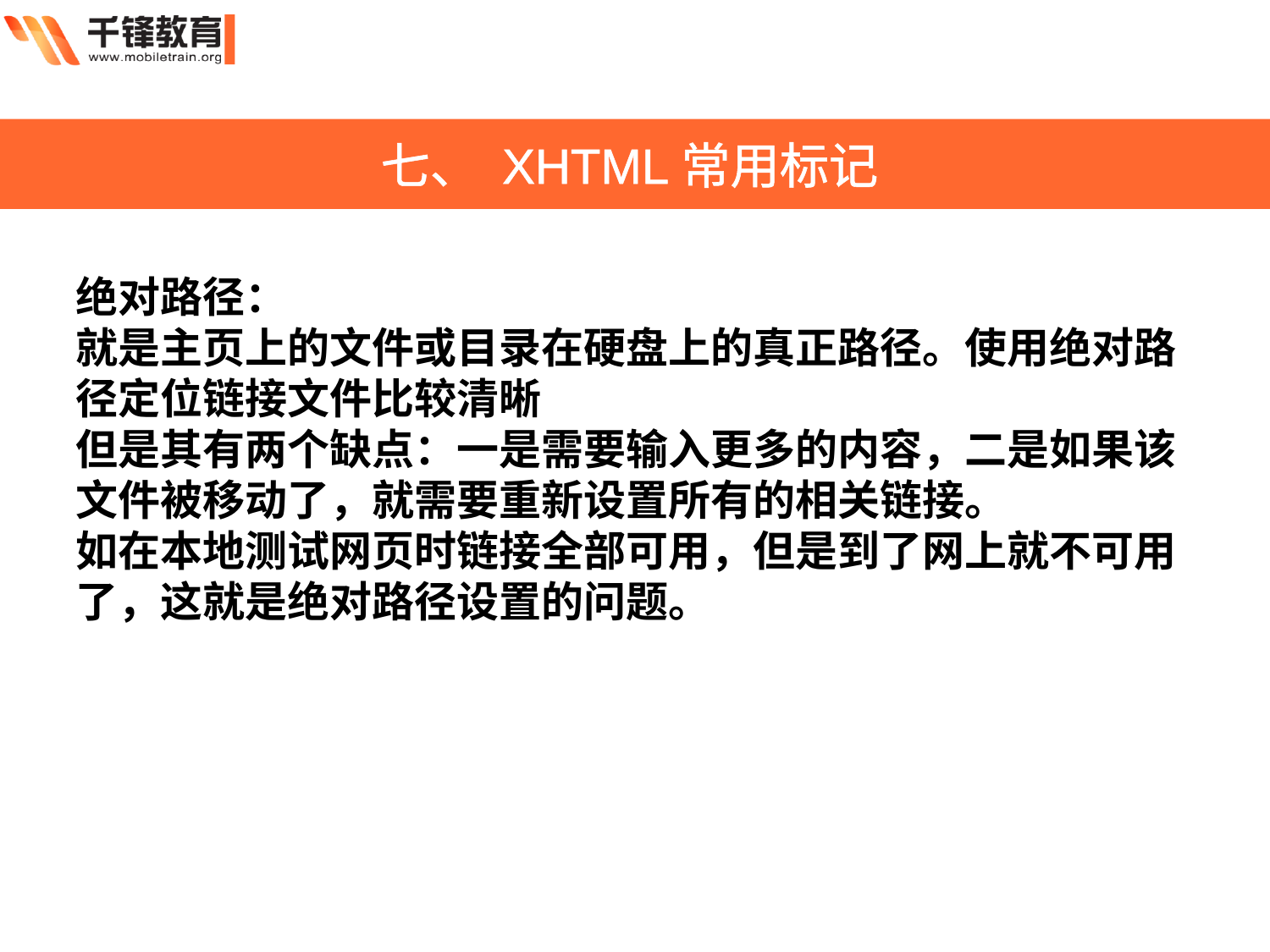

七、 XHTML常用标记
绝对路径：
就是主页上的文件或目录在硬盘上的真正路径。使用绝对路径定位链接文件比较清晰
但是其有两个缺点：一是需要输入更多的内容，二是如果该文件被移动了，就需要重新设置所有的相关链接。
如在本地测试网页时链接全部可用，但是到了网上就不可用了，这就是绝对路径设置的问题。